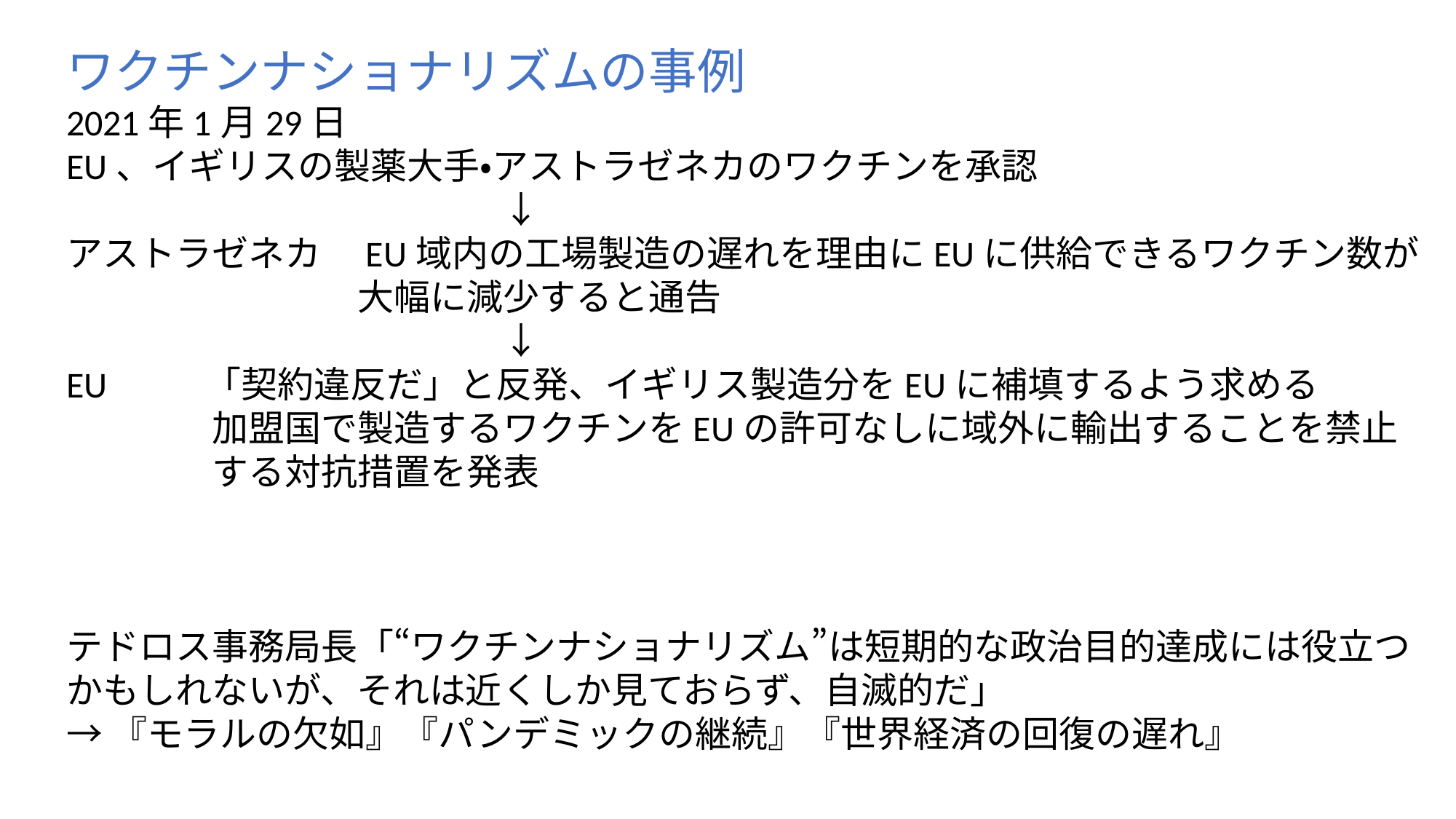

ワクチンナショナリズムの事例
2021年1月29日
EU、イギリスの製薬大手・アストラゼネカのワクチンを承認
　　　　　　　　　　　　↓
アストラゼネカ　EU域内の工場製造の遅れを理由にEUに供給できるワクチン数が
　　　　　　　　大幅に減少すると通告
　　　　　　　　　　　　↓
EU  　　「契約違反だ」と反発、イギリス製造分をEUに補填するよう求める
　　　　加盟国で製造するワクチンをEUの許可なしに域外に輸出することを禁止
　　　　する対抗措置を発表

テドロス事務局長「“ワクチンナショナリズム”は短期的な政治目的達成には役立つ
かもしれないが、それは近くしか見ておらず、自滅的だ」
→『モラルの欠如』『パンデミックの継続』『世界経済の回復の遅れ』